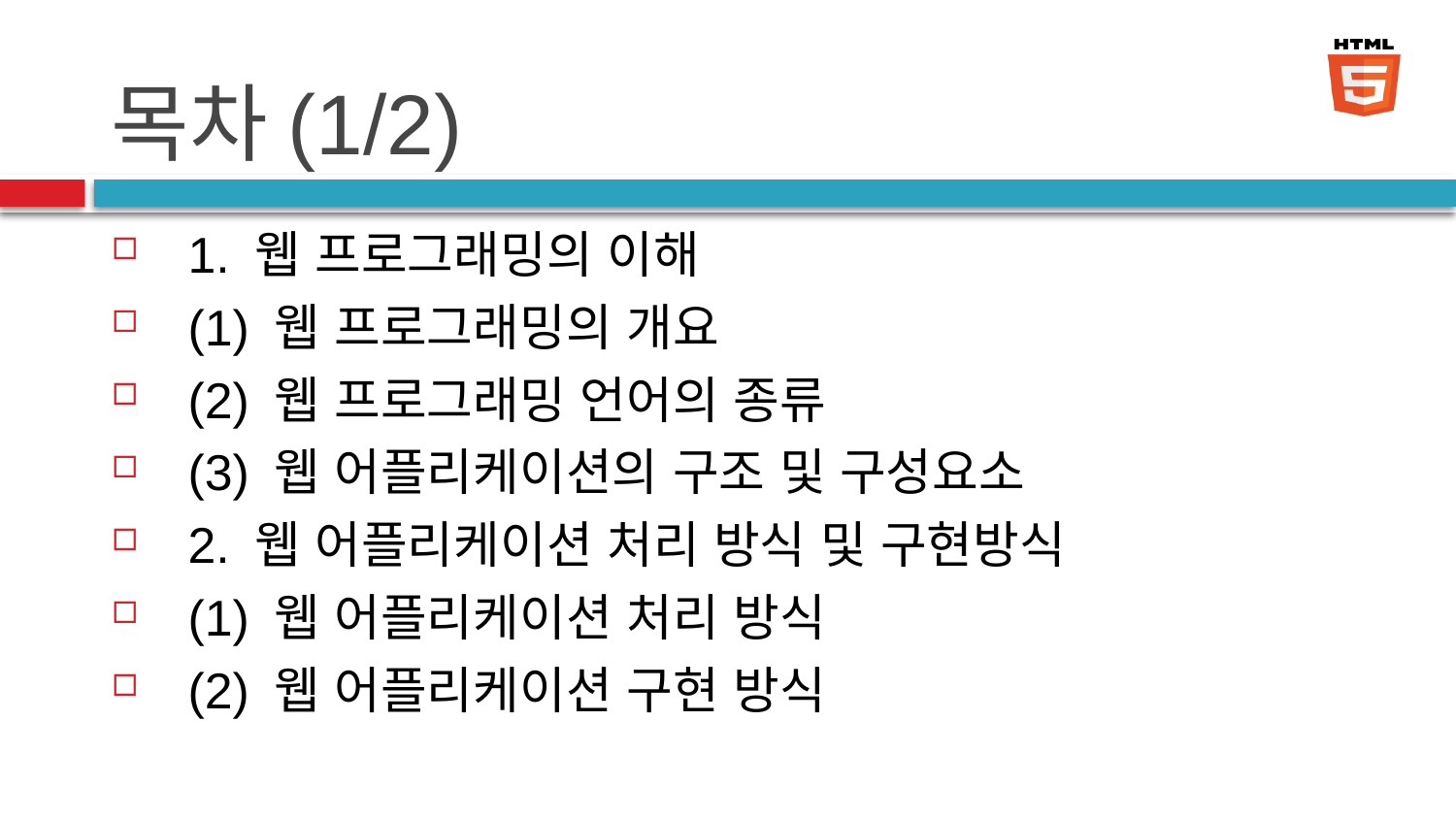

# 목차(1/2)
1. 웹 프로그래밍의 이해
(1) 웹 프로그래밍의 개요
(2) 웹 프로그래밍 언어의 종류
(3) 웹 어플리케이션의 구조 및 구성요소
2. 웹 어플리케이션 처리 방식 및 구현방식
(1) 웹 어플리케이션 처리 방식
(2) 웹 어플리케이션 구현 방식